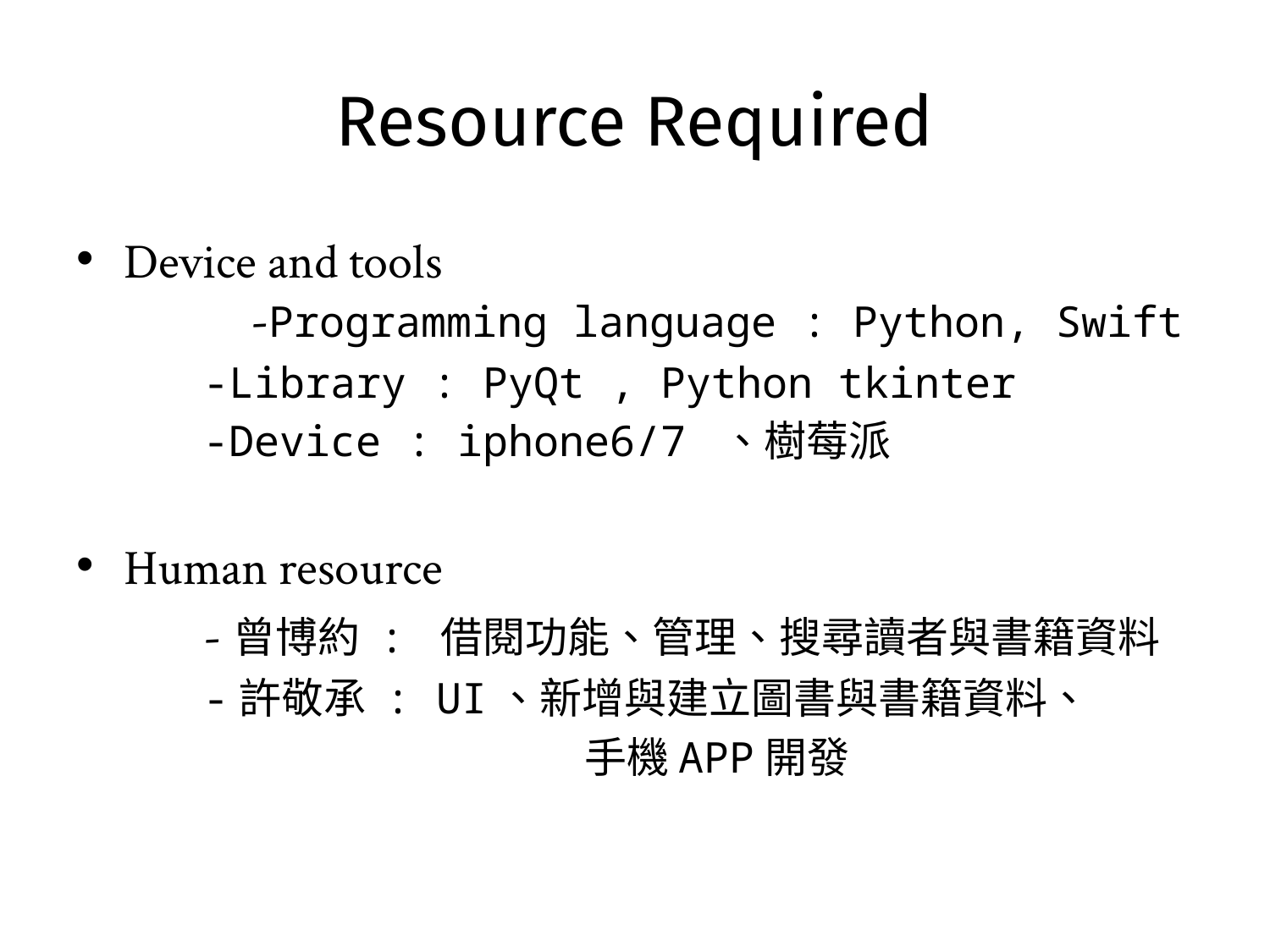

# Resource Required
Device and tools
	-Programming language : Python, Swift
	-Library : PyQt , Python tkinter
	-Device : iphone6/7 、樹莓派

Human resource
	-曾博約 : 借閱功能、管理、搜尋讀者與書籍資料
	-許敬承 : UI、新增與建立圖書與書籍資料、
				手機APP開發